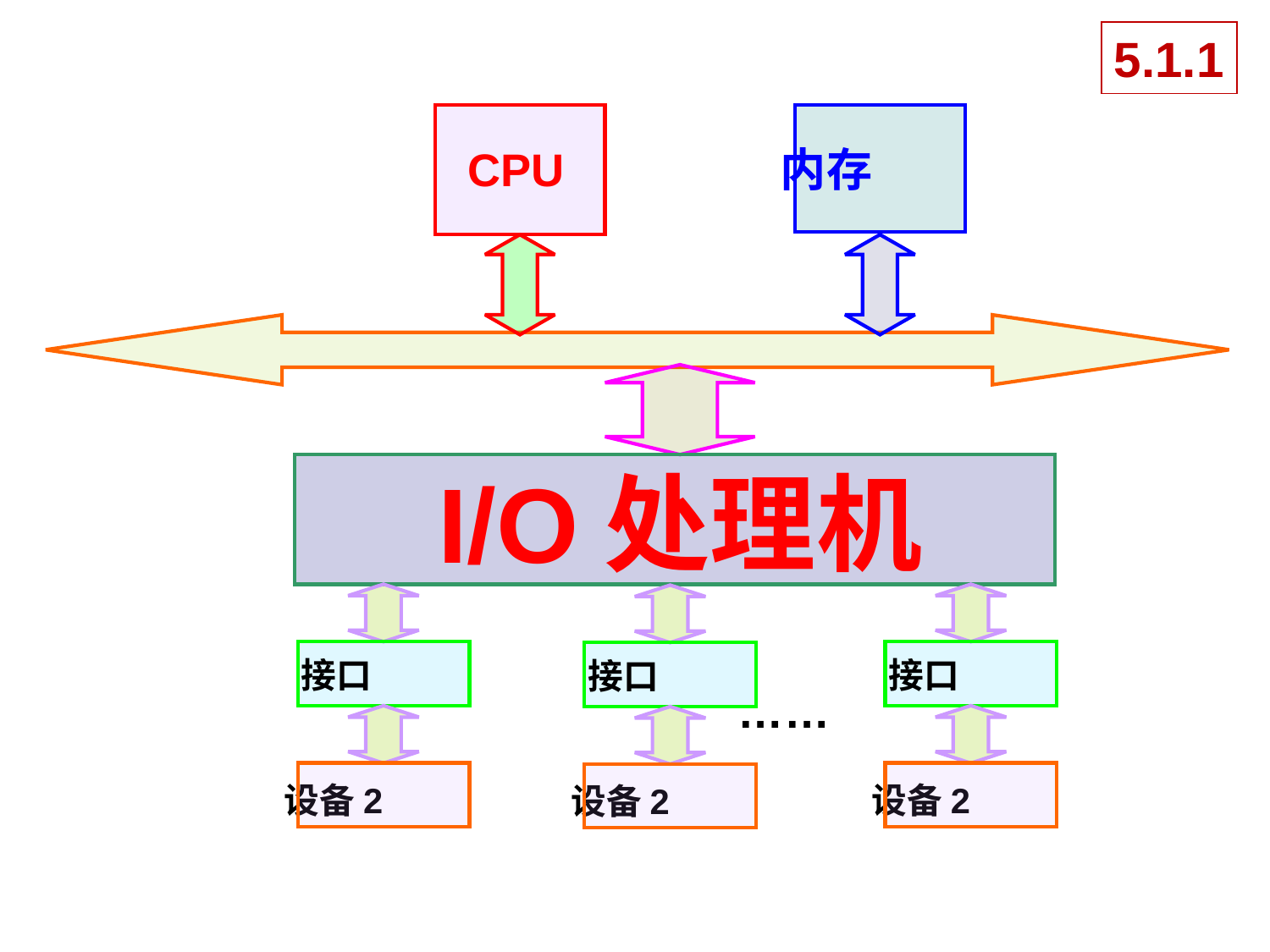

5.1.1

CPU

内存

I/O处理机

接口

设备2

接口

设备2

接口

设备2
……